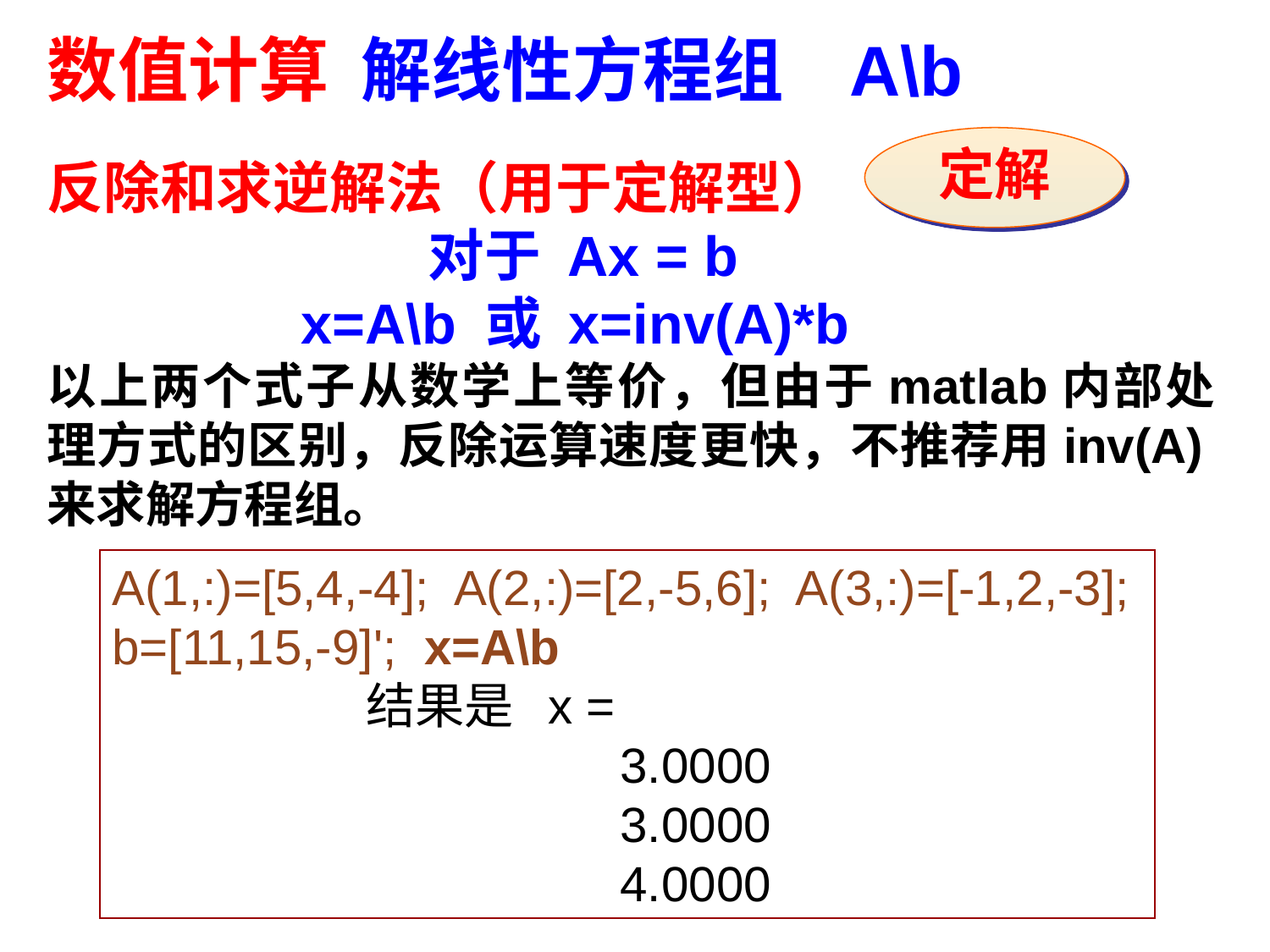

数值计算  解线性方程组   A\b
定解
反除和求逆解法（用于定解型）
			对于 Ax = b
		x=A\b 或 x=inv(A)*b
以上两个式子从数学上等价，但由于matlab内部处理方式的区别，反除运算速度更快，不推荐用inv(A)来求解方程组。
A(1,:)=[5,4,-4];  A(2,:)=[2,-5,6];  A(3,:)=[-1,2,-3];
b=[11,15,-9]';  x=A\b
		结果是  x =
    				3.0000
    				3.0000
    				4.0000
8